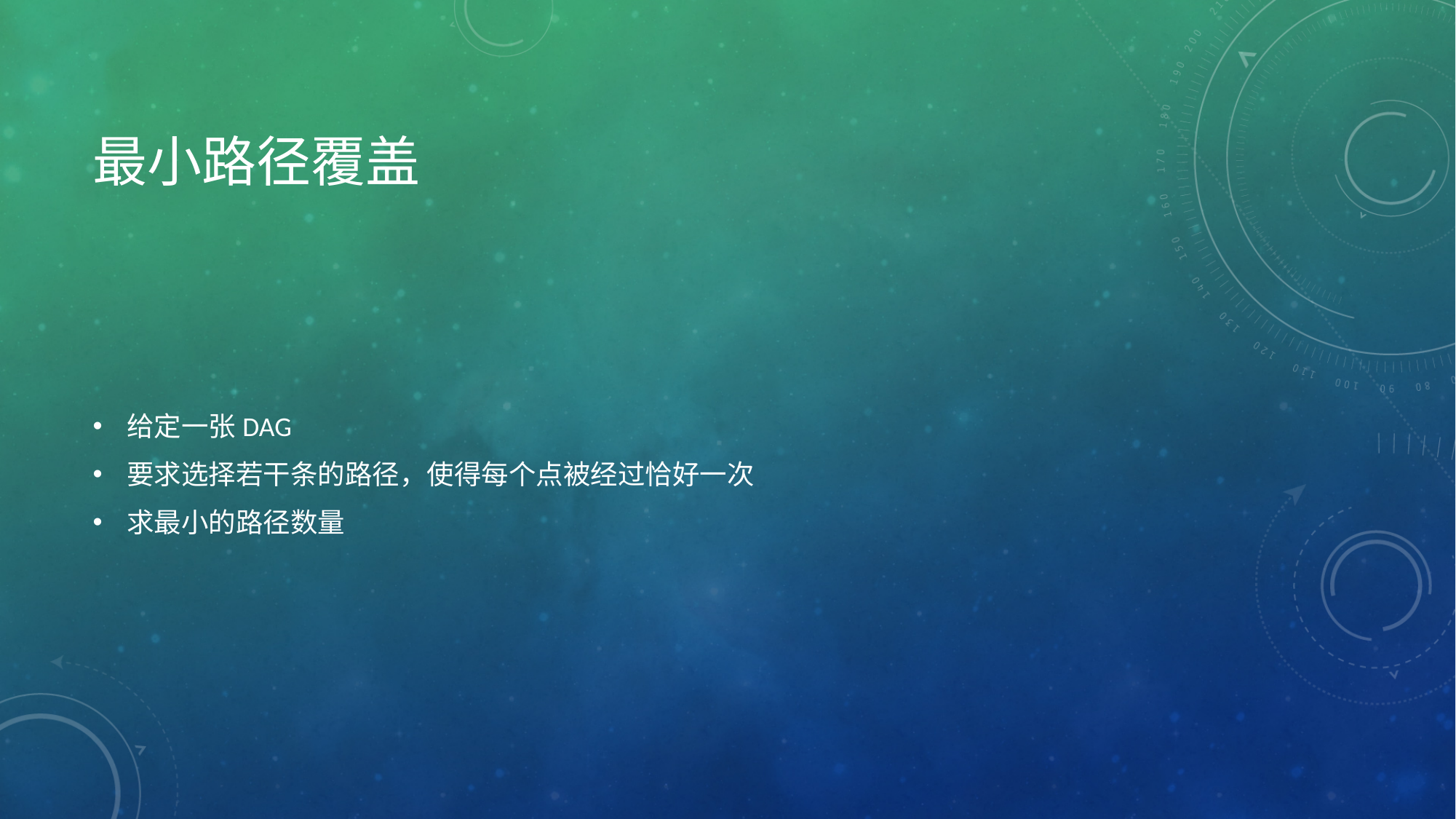

# 最小路径覆盖
给定一张DAG
要求选择若干条的路径，使得每个点被经过恰好一次
求最小的路径数量